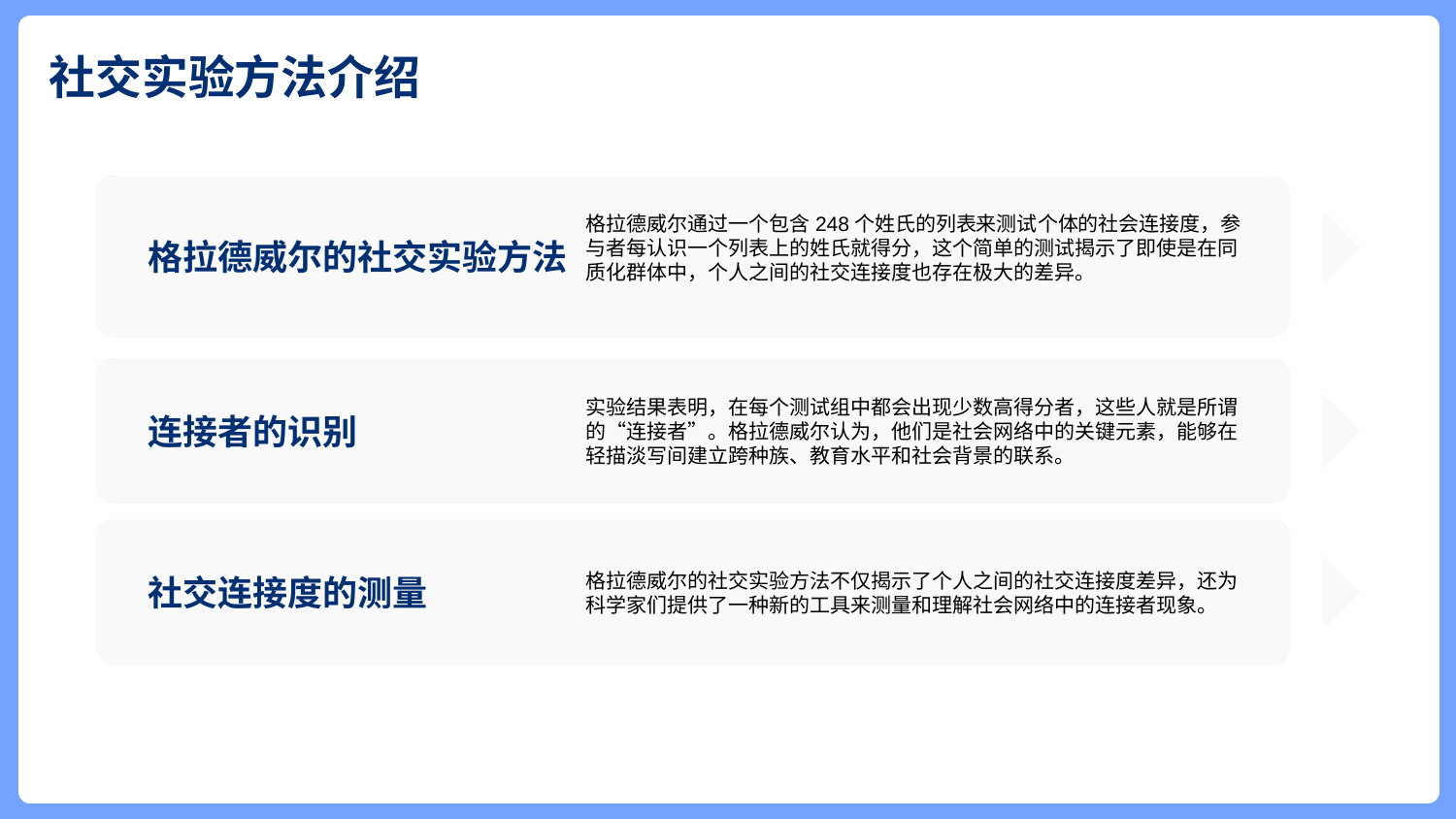

社交实验方法介绍

格拉德威尔通过一个包含248个姓氏的列表来测试个体的社会连接度，参与者每认识一个列表上的姓氏就得分，这个简单的测试揭示了即使是在同质化群体中，个人之间的社交连接度也存在极大的差异。
格拉德威尔的社交实验方法

实验结果表明，在每个测试组中都会出现少数高得分者，这些人就是所谓的“连接者”。格拉德威尔认为，他们是社会网络中的关键元素，能够在轻描淡写间建立跨种族、教育水平和社会背景的联系。
连接者的识别

格拉德威尔的社交实验方法不仅揭示了个人之间的社交连接度差异，还为科学家们提供了一种新的工具来测量和理解社会网络中的连接者现象。
社交连接度的测量